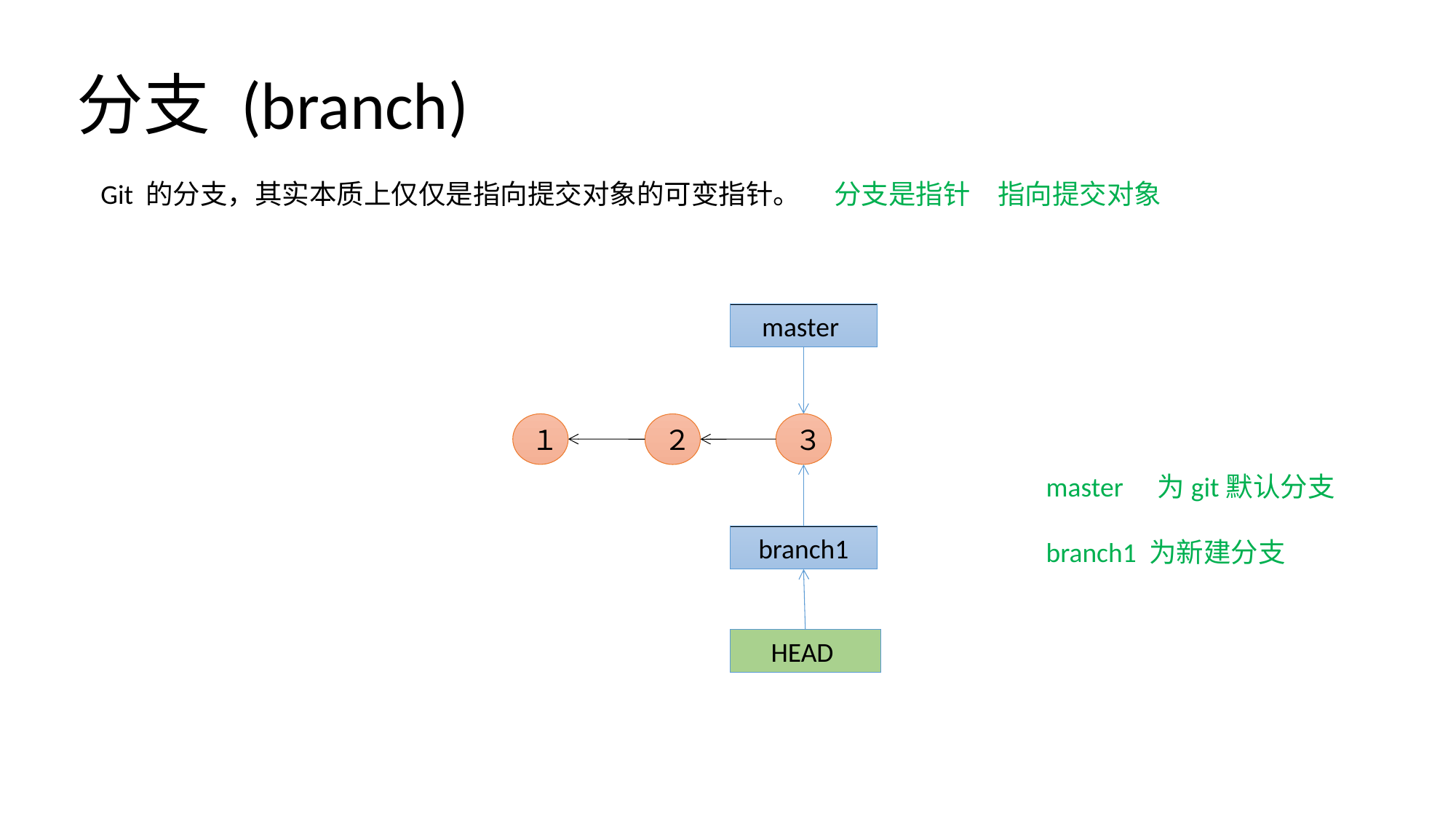

# 分支 (branch)
Git 的分支，其实本质上仅仅是指向提交对象的可变指针。　 分支是指针　指向提交对象
master
１
３
２
branch1
master　为git默认分支

branch1 为新建分支
HEAD